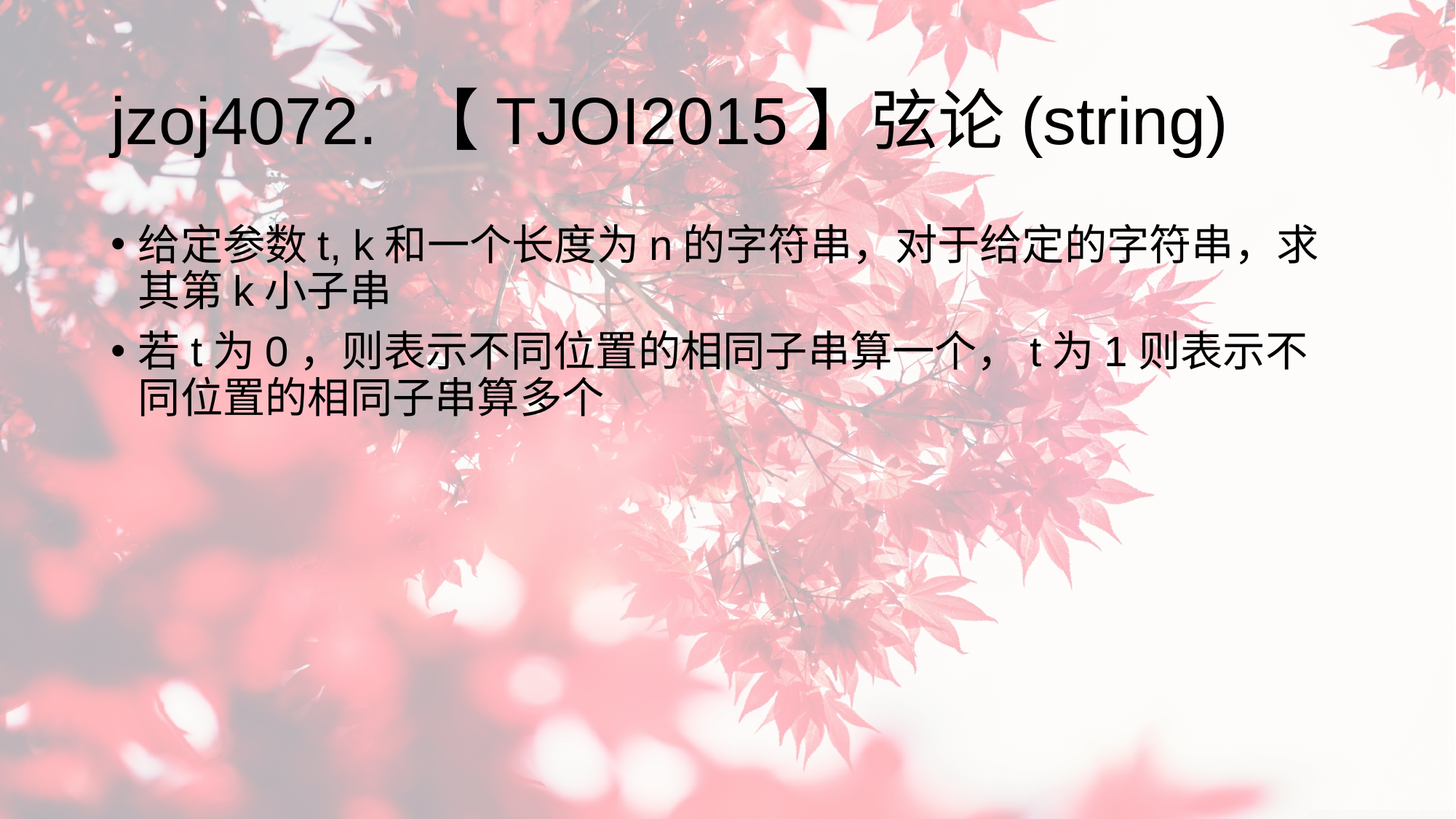

# jzoj4072. 【TJOI2015】弦论(string)
给定参数t, k和一个长度为n的字符串，对于给定的字符串，求其第k小子串
若t为0，则表示不同位置的相同子串算一个，t为1则表示不同位置的相同子串算多个